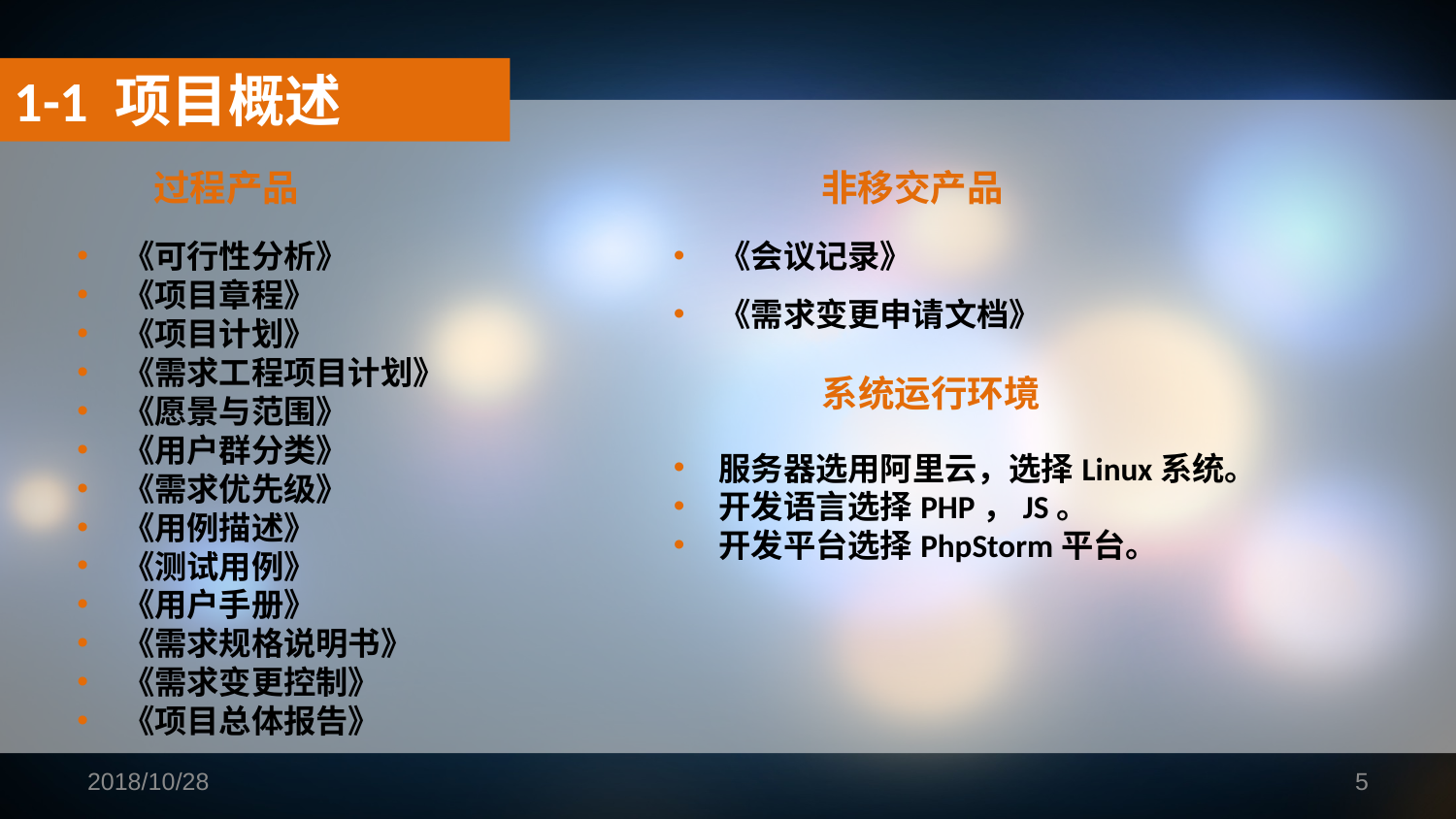

1-1 项目概述

过程产品
	非移交产品
《可行性分析》
《项目章程》
《项目计划》
《需求工程项目计划》
《愿景与范围》
《用户群分类》
《需求优先级》
《用例描述》
《测试用例》
《用户手册》
《需求规格说明书》
《需求变更控制》
《项目总体报告》
《会议记录》
《需求变更申请文档》
	系统运行环境
服务器选用阿里云，选择Linux系统。
开发语言选择PHP，JS。
开发平台选择PhpStorm平台。
2018/10/28
5